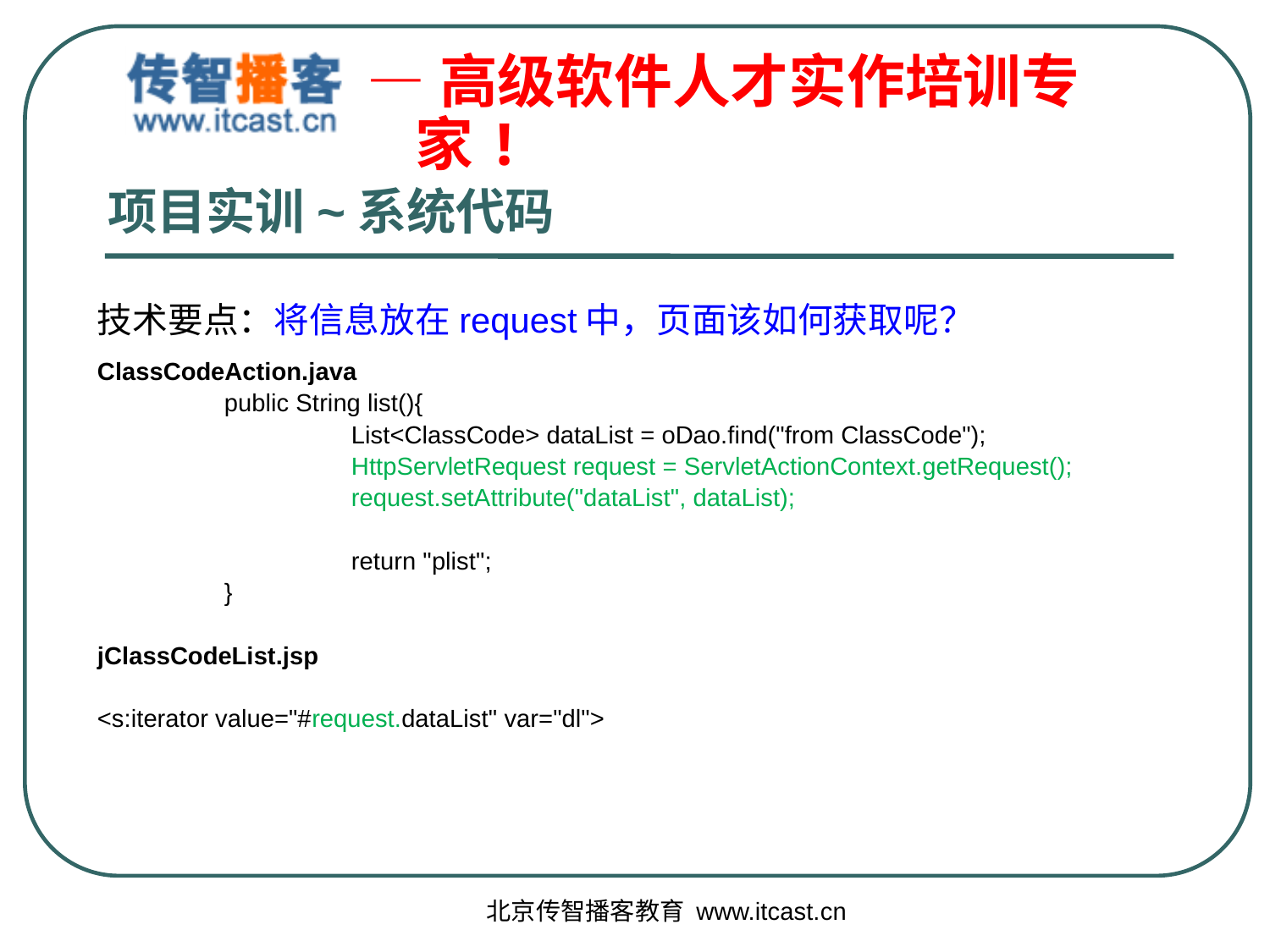

# 项目实训~系统代码
技术要点：将信息放在request中，页面该如何获取呢？
ClassCodeAction.java
	public String list(){
		List<ClassCode> dataList = oDao.find("from ClassCode");
		HttpServletRequest request = ServletActionContext.getRequest();
		request.setAttribute("dataList", dataList);

		return "plist";
	}

jClassCodeList.jsp

<s:iterator value="#request.dataList" var="dl">

北京传智播客教育 www.itcast.cn